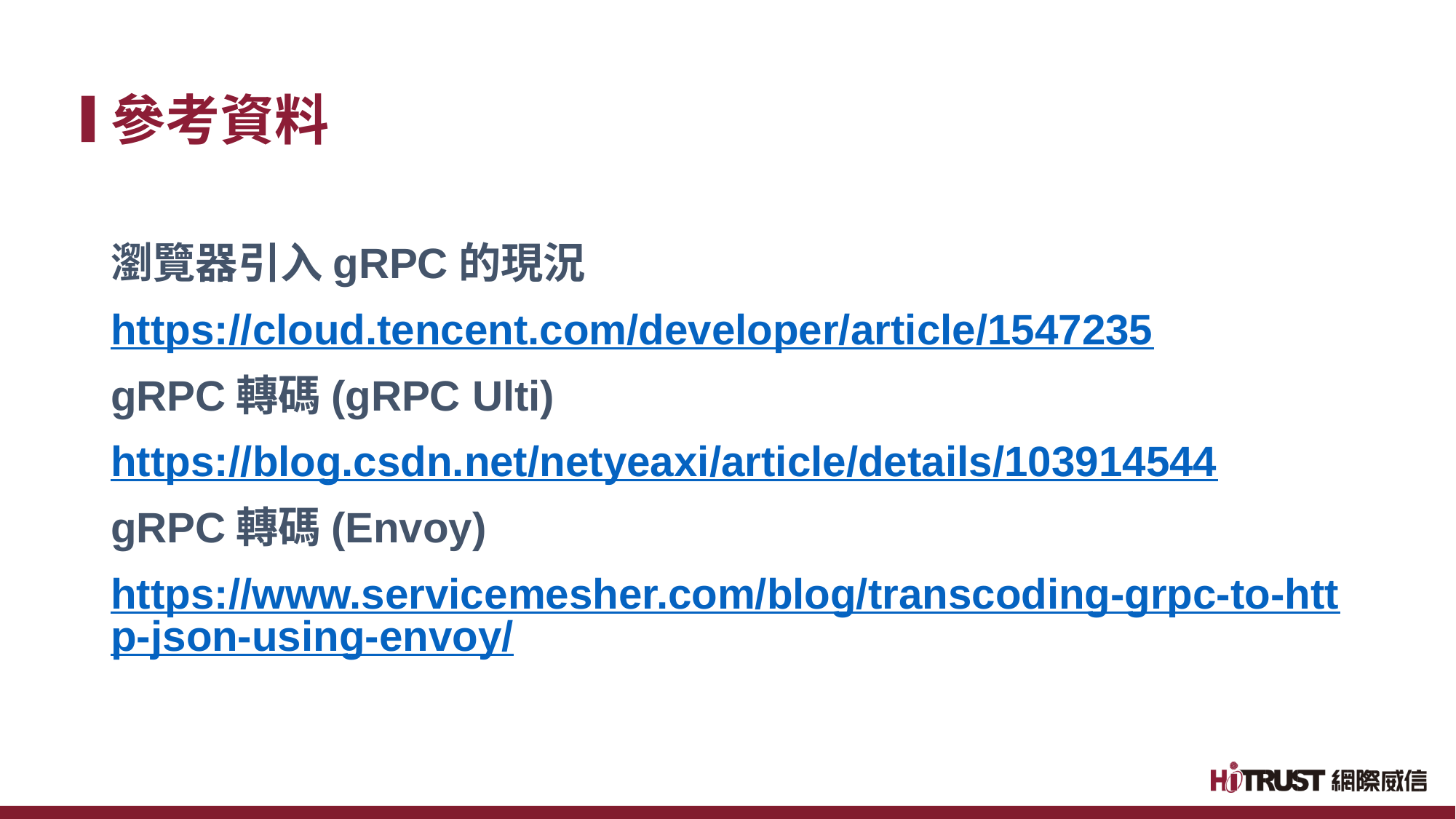

# 參考資料

瀏覽器引入gRPC的現況
https://cloud.tencent.com/developer/article/1547235
gRPC轉碼(gRPC Ulti)
https://blog.csdn.net/netyeaxi/article/details/103914544
gRPC轉碼(Envoy)
https://www.servicemesher.com/blog/transcoding-grpc-to-http-json-using-envoy/